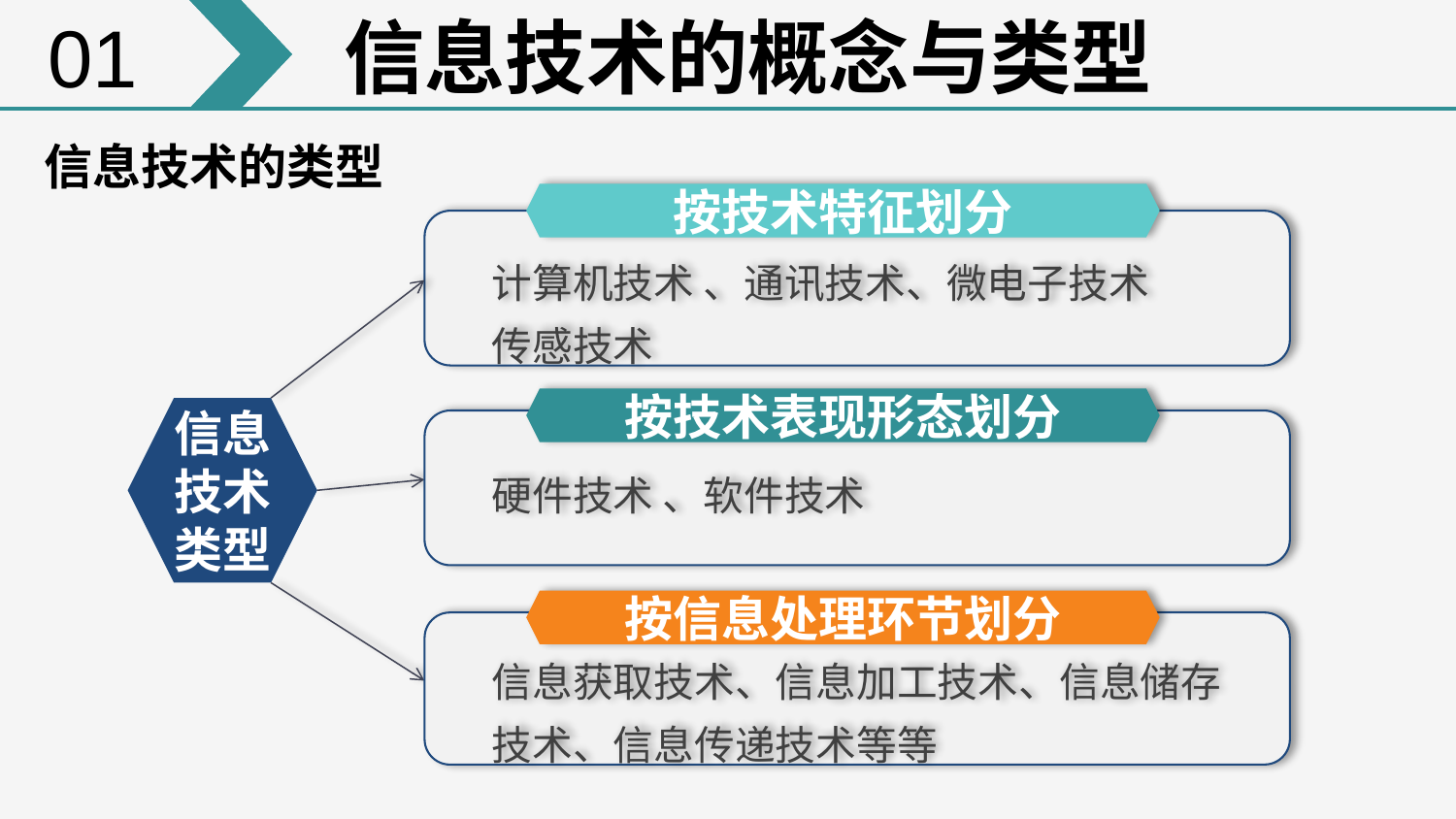

01
 信息技术的概念与类型
信息技术的类型
按技术特征划分

计算机技术 、通讯技术、微电子技术
传感技术

按技术表现形态划分
信息技术类型

硬件技术 、软件技术
按信息处理环节划分

信息获取技术、信息加工技术、信息储存技术、信息传递技术等等